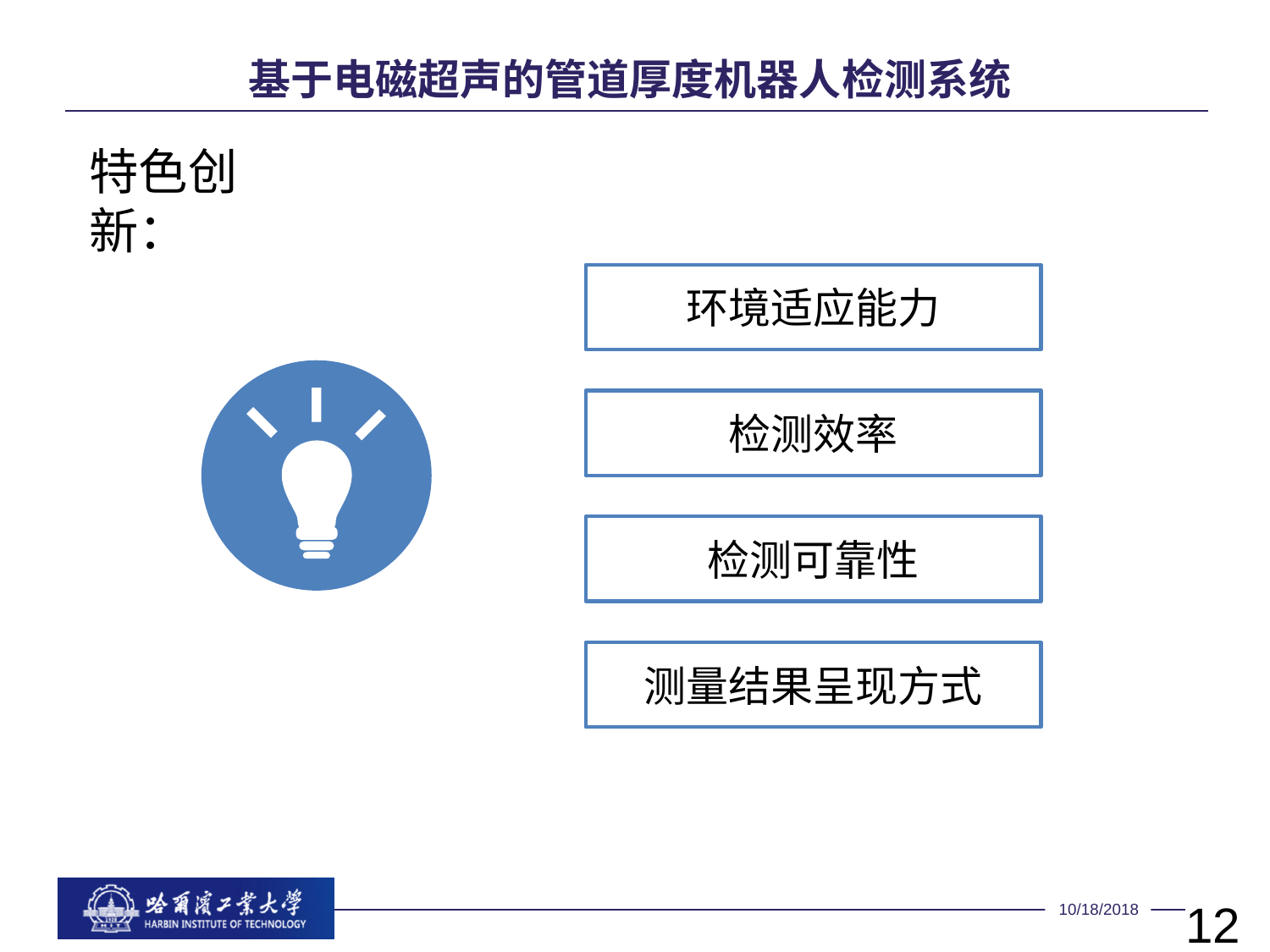

基于电磁超声的管道厚度机器人检测系统
特色创新：
环境适应能力

检测效率
检测可靠性
测量结果呈现方式
12